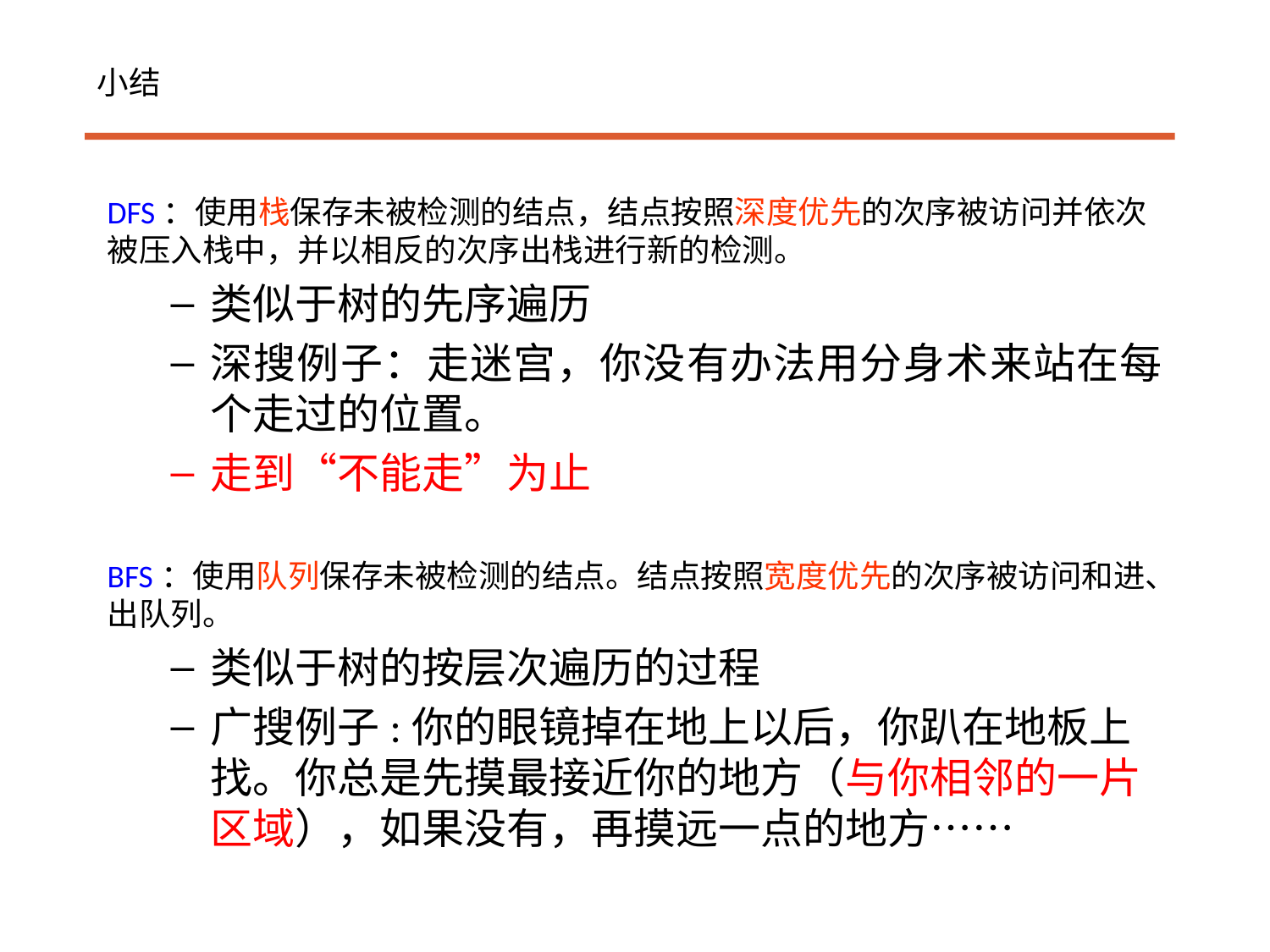

小结

DFS：使用栈保存未被检测的结点，结点按照深度优先的次序被访问并依次被压入栈中，并以相反的次序出栈进行新的检测。
类似于树的先序遍历
深搜例子：走迷宫，你没有办法用分身术来站在每个走过的位置。
走到“不能走”为止

BFS：使用队列保存未被检测的结点。结点按照宽度优先的次序被访问和进、出队列。
类似于树的按层次遍历的过程
广搜例子:你的眼镜掉在地上以后，你趴在地板上找。你总是先摸最接近你的地方（与你相邻的一片区域），如果没有，再摸远一点的地方……

6